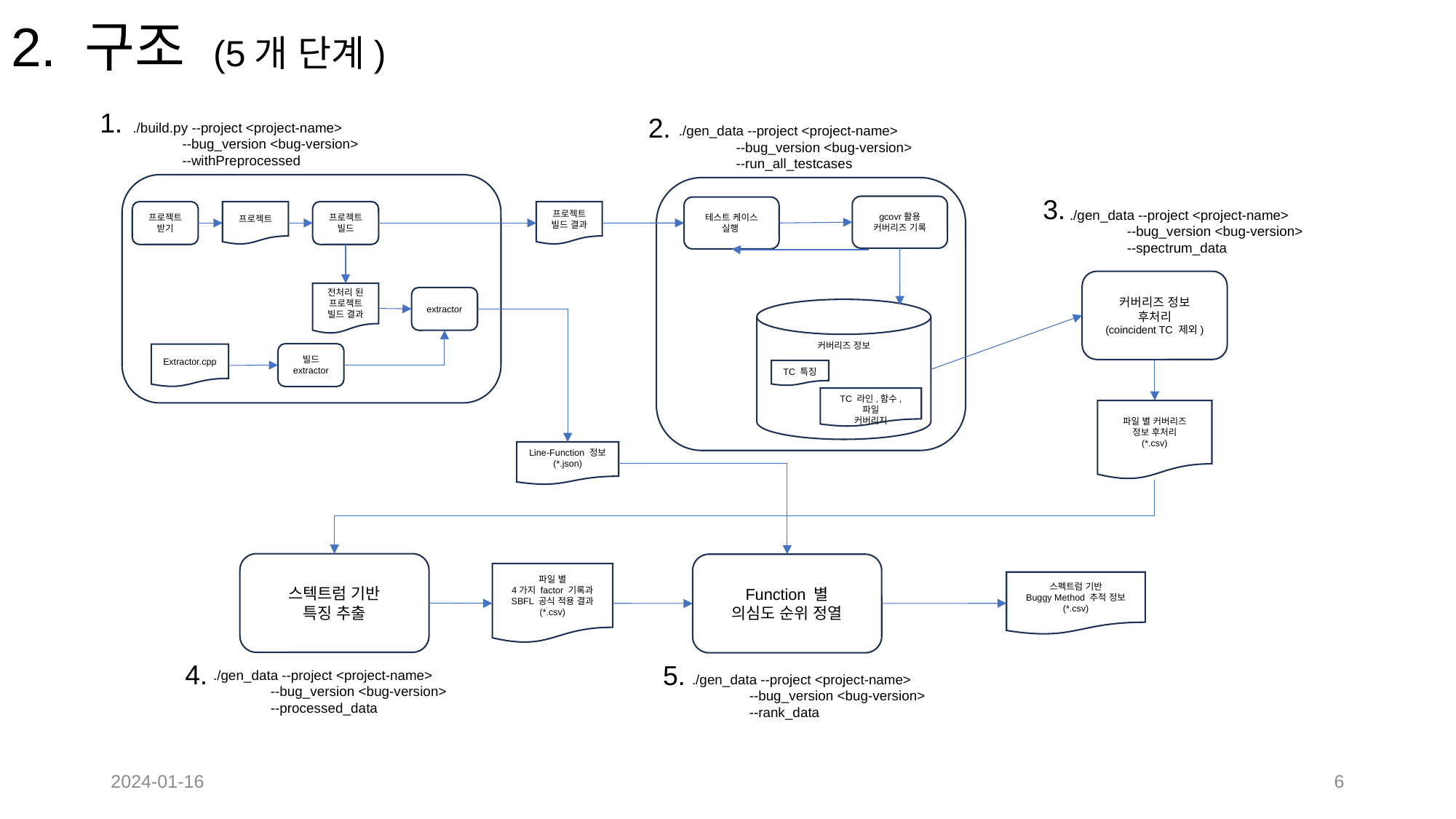

# 2. 구조 (5개 단계)
1.
2.
./build.py --project <project-name>
             --bug_version <bug-version>
             --withPreprocessed
./gen_data --project <project-name>
               --bug_version <bug-version>
               --run_all_testcases

3.
gcovr활용
커버리즈 기록
테스트 케이스
실행
./gen_data --project <project-name>
               --bug_version <bug-version>
               --spectrum_data
프로젝트 받기
프로젝트
프로젝트 빌드
프로젝트
빌드 결과
커버리즈 정보
후처리
(coincident TC 제외)
전처리 된
프로젝트
빌드 결과
extractor
커버리즈 정보
빌드
extractor
Extractor.cpp
TC 특징
TC 라인,함수, 파일
커버리지
파일 별 커버리즈
정보 후처리
(*.csv)
Line-Function 정보
(*.json)
스텍트럼 기반
특징 추출
Function 별
의심도 순위 정열
파일 별
4가지 factor 기록과
SBFL 공식 적용 결과
(*.csv)
스펙트럼 기반
Buggy Method 추적 정보
(*.csv)
4.
5.
./gen_data --project <project-name>
               --bug_version <bug-version>
               --processed_data
./gen_data --project <project-name>
               --bug_version <bug-version>
               --rank_data
2024-01-16
6